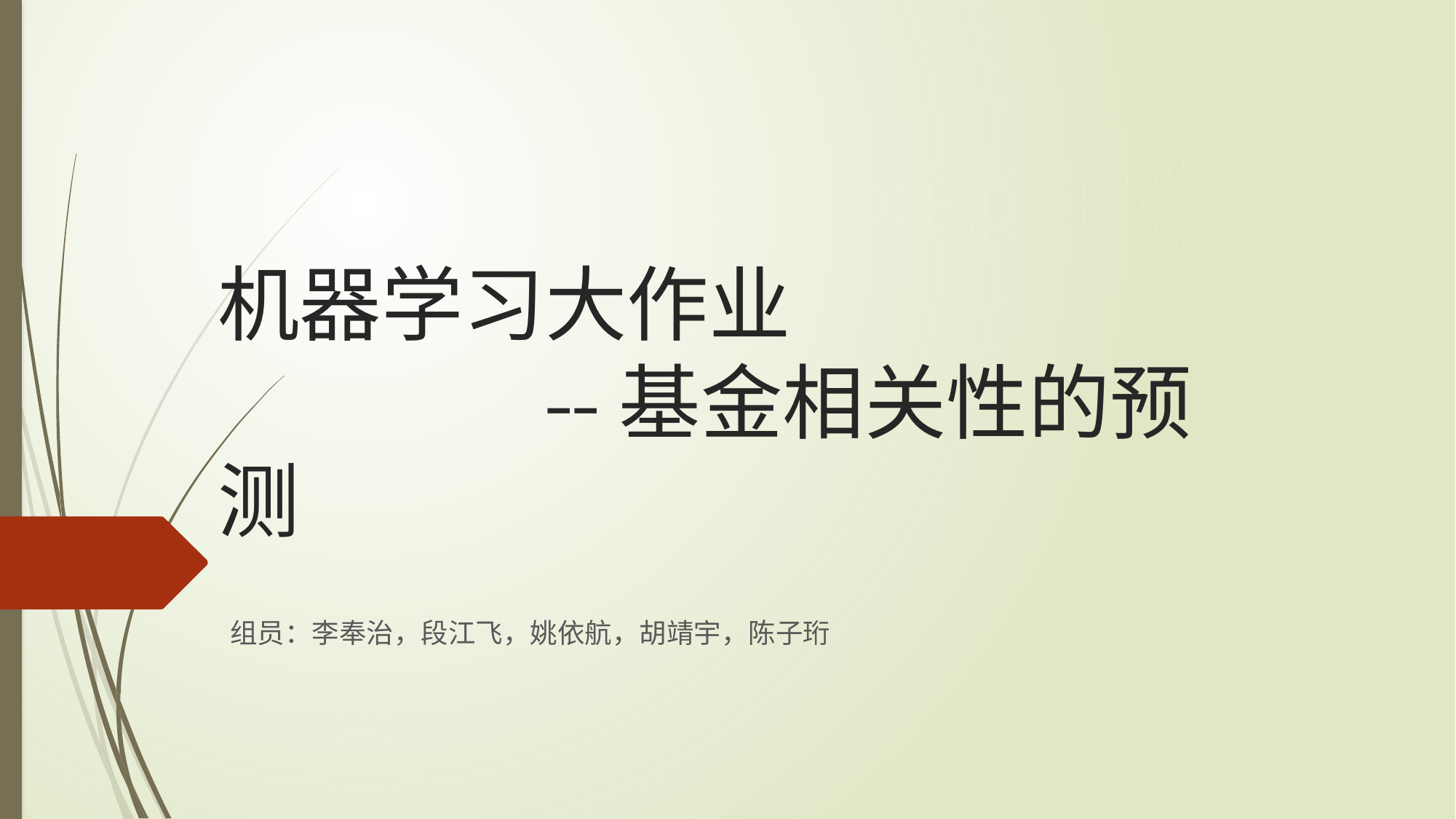

# 机器学习大作业 --基金相关性的预测
组员：李奉治，段江飞，姚依航，胡靖宇，陈子珩